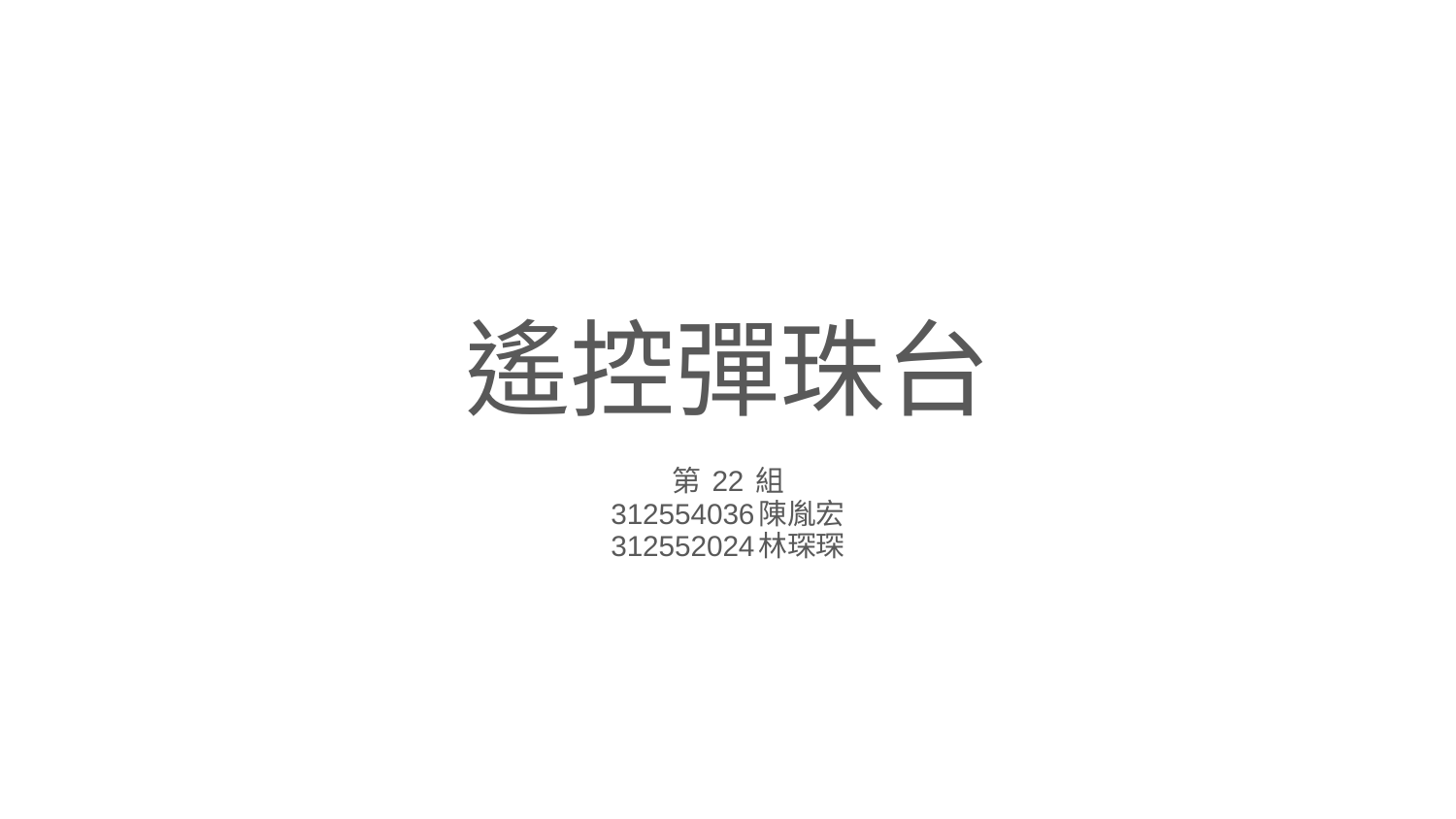

# 遙控彈珠台
第 22 組
312554036陳胤宏
312552024林琛琛